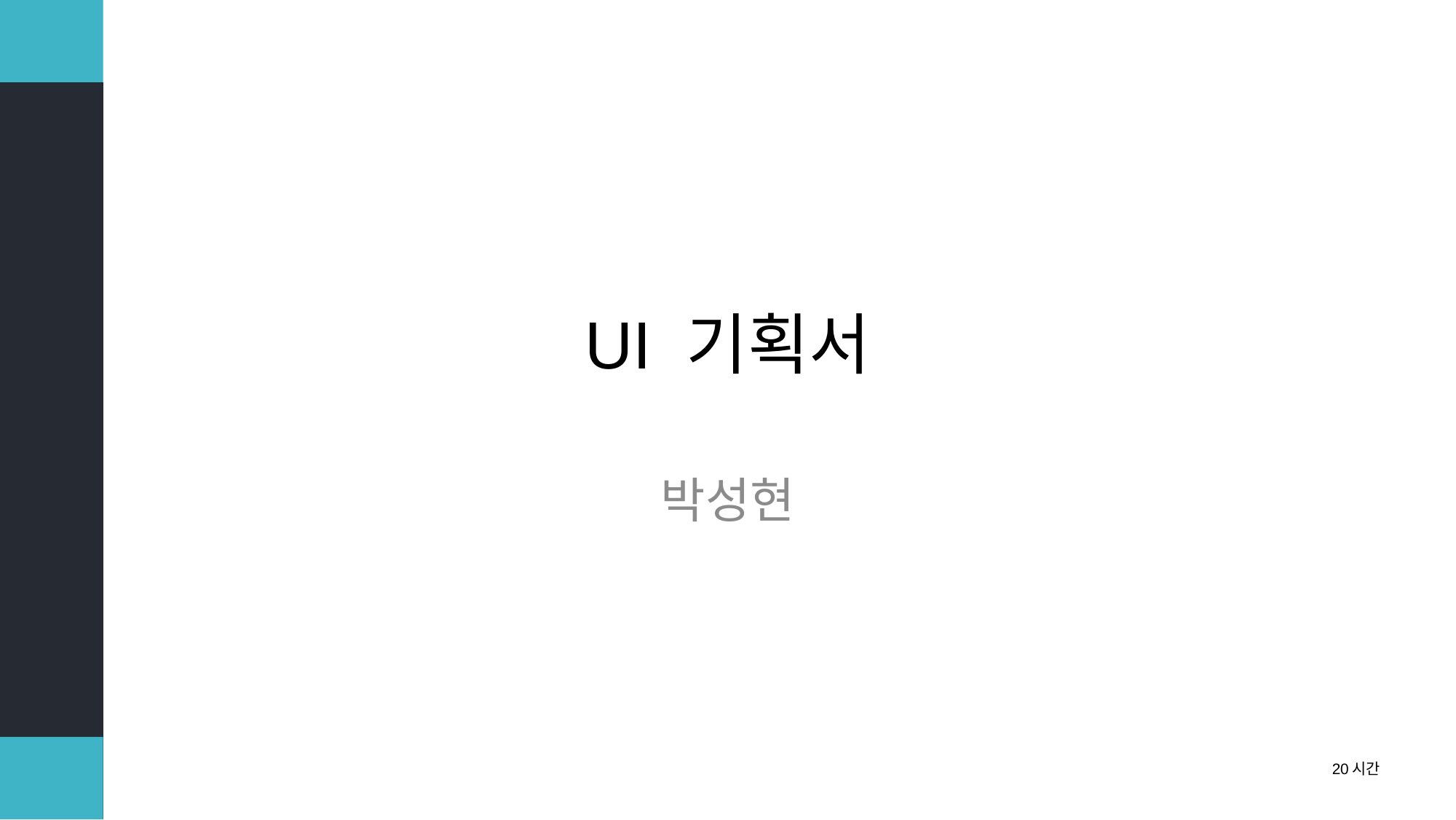

내가 이 문서를 왜? 쓰는 것일까? 이 문서를 어디에 사용할까? 라는 생각을 해야 한다. 그게 명확하게 잡혀야 내용이 작성이 된다.
현재 문서를 쓸 때 이전 보다 확실히 노력하고 있지만 그냥 쓰기만 한다. 왜? 이렇게 적었어요 하면 갑자기 멍~ 해지는데 그것은 처음 문서에 내용을 추가할 때는 아! 이렇게 해야지 라고 생각 했지만, 쓰면서 그것을 잊고 내가 보강하는 내용에만 꽂혀서 그 부분만 양적으로 내용을 채우기 바쁘다. 페르소나 부분이 표기가 안 된 것만 봐도 알 수 있다.
다시 시간이 소홀해 지고 있다. 오늘 문서에 작성 시간이 없는 부분만 봐도 알 수 있다.  지금 내용이나 지식의 문제가 아니라 과제를 하고 있는 또는 시간을 어떻게 쓰느냐를 명확하게 분석하고 고민하여 작성해야 한다. 지금 노력은 원래 컨디션으로 돌아 와서 열심히 하고 있지만 효율적인 노력이 아니다.
목소리 톤이 낮다. 자신감의 문제…  프리젠 테이션에서 속도는 조절 되었지만 “것이고”라는 표현 아직도 그대로 남아 있음. “합니다.” “됩니다.”라고 표현 할 것!
문서가 완성에 최적화 되어 있지 좋은 문서 잘 작성된 문서가 목표가 아니다.  예를 들어 전투 화면의 동일한 표를 그대로 배치 한다거나 좌측 목차가 3개로 전혀 활용되고 있지 않지만 계속 유지한다거나.. 중요한 내용을 강조한 문장이 없다. 등등… 기본적인 상황을 대하는 태도만 봐도 알 수 있음.

# UI 기획서
박성현
20시간